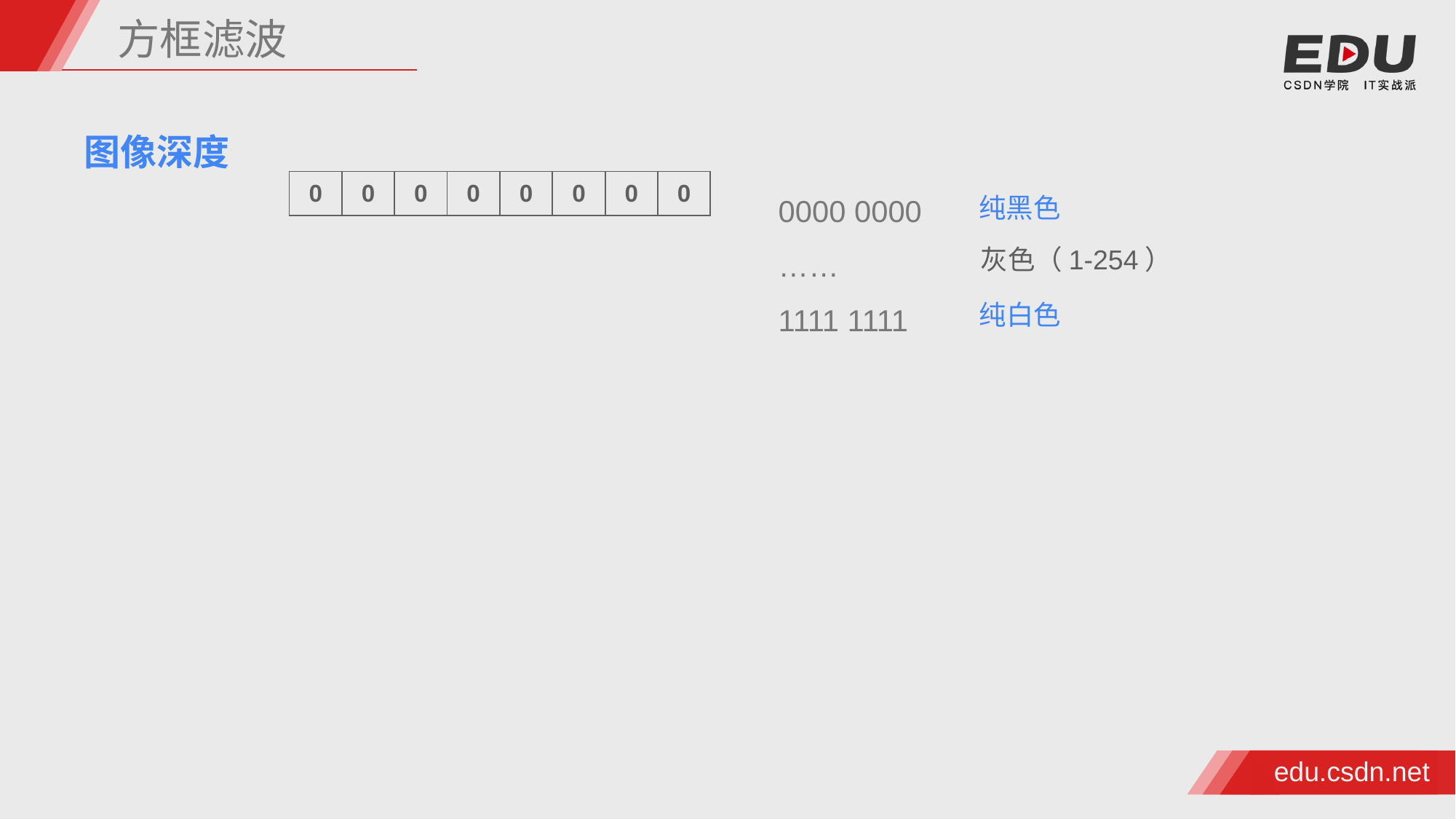

方框滤波

图像深度
0000 0000
……
1111 1111
纯黑色
| 0 | 0 | 0 | 0 | 0 | 0 | 0 | 0 |
| --- | --- | --- | --- | --- | --- | --- | --- |
灰色（1-254）
纯白色